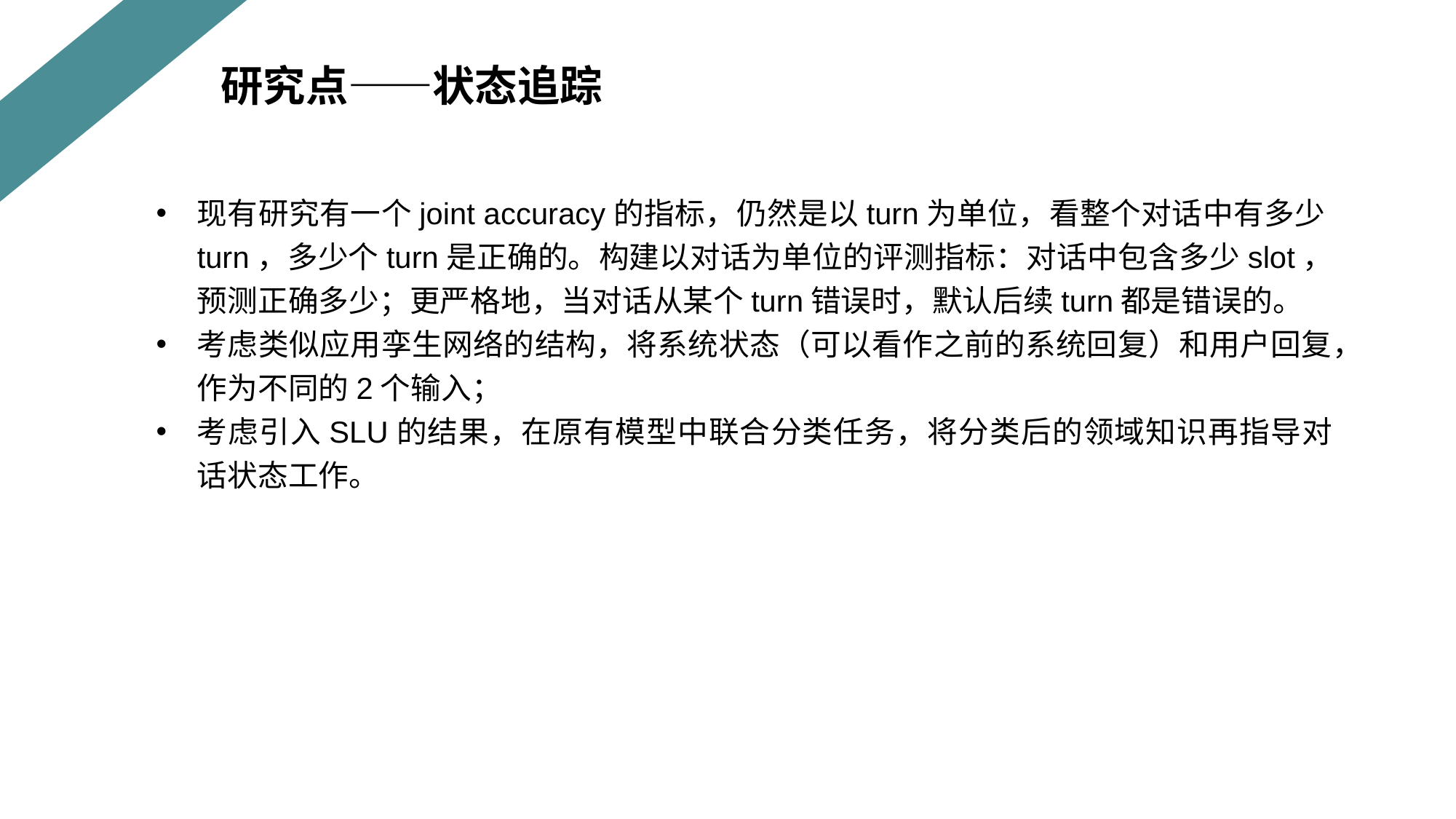

研究点——状态追踪
现有研究有一个joint accuracy的指标，仍然是以turn为单位，看整个对话中有多少turn，多少个turn是正确的。构建以对话为单位的评测指标：对话中包含多少slot，预测正确多少；更严格地，当对话从某个turn错误时，默认后续turn都是错误的。
考虑类似应用孪生网络的结构，将系统状态（可以看作之前的系统回复）和用户回复，作为不同的2个输入；
考虑引入SLU的结果，在原有模型中联合分类任务，将分类后的领域知识再指导对话状态工作。